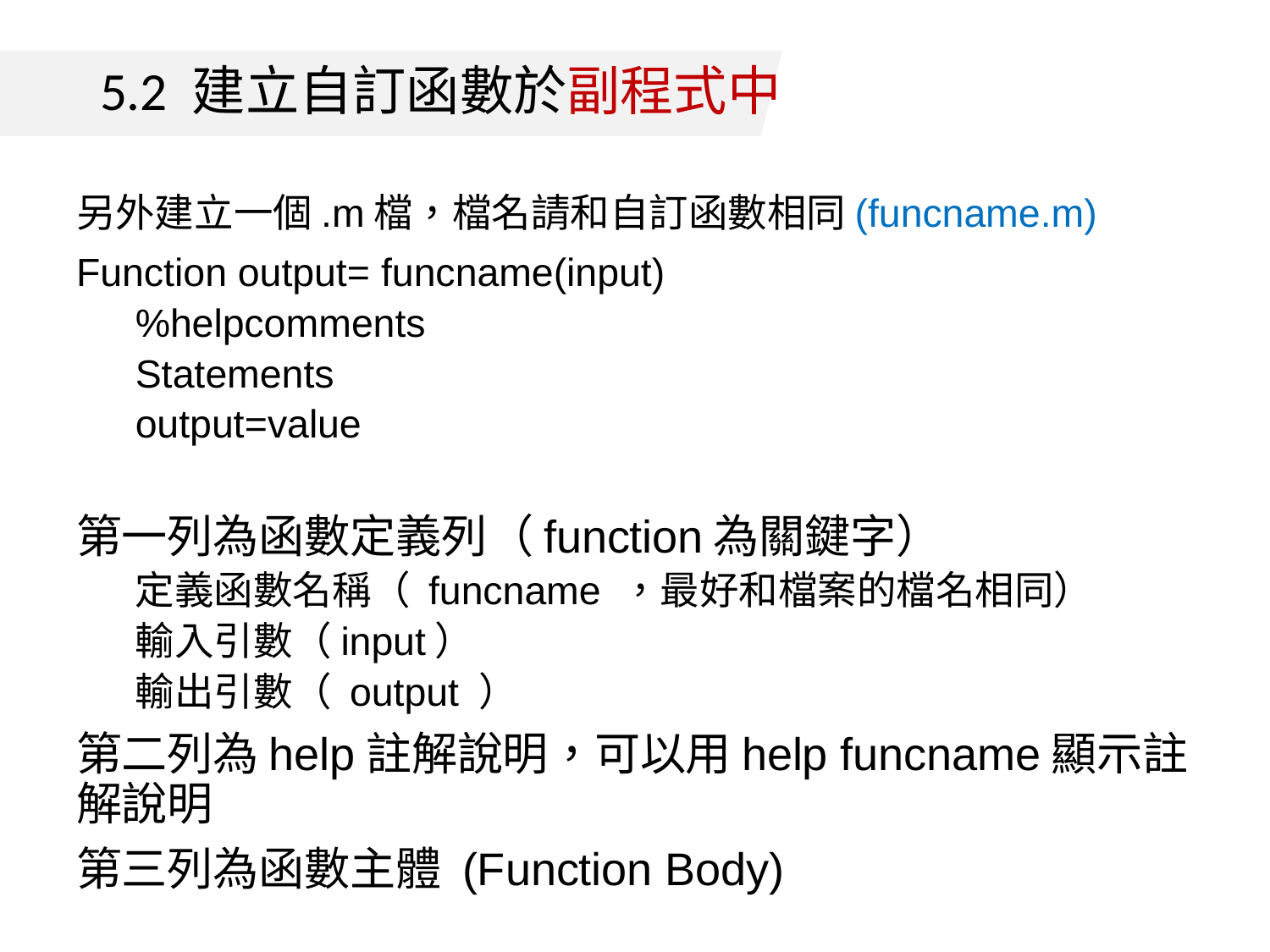

# 5.2 建立自訂函數於副程式中
另外建立一個.m檔，檔名請和自訂函數相同(funcname.m)
Function output= funcname(input)
%helpcomments
Statements
output=value

第一列為函數定義列（function為關鍵字）
定義函數名稱（ funcname ，最好和檔案的檔名相同）
輸入引數（input）
輸出引數（ output ）
第二列為help註解說明，可以用help funcname顯示註解說明
第三列為函數主體 (Function Body)